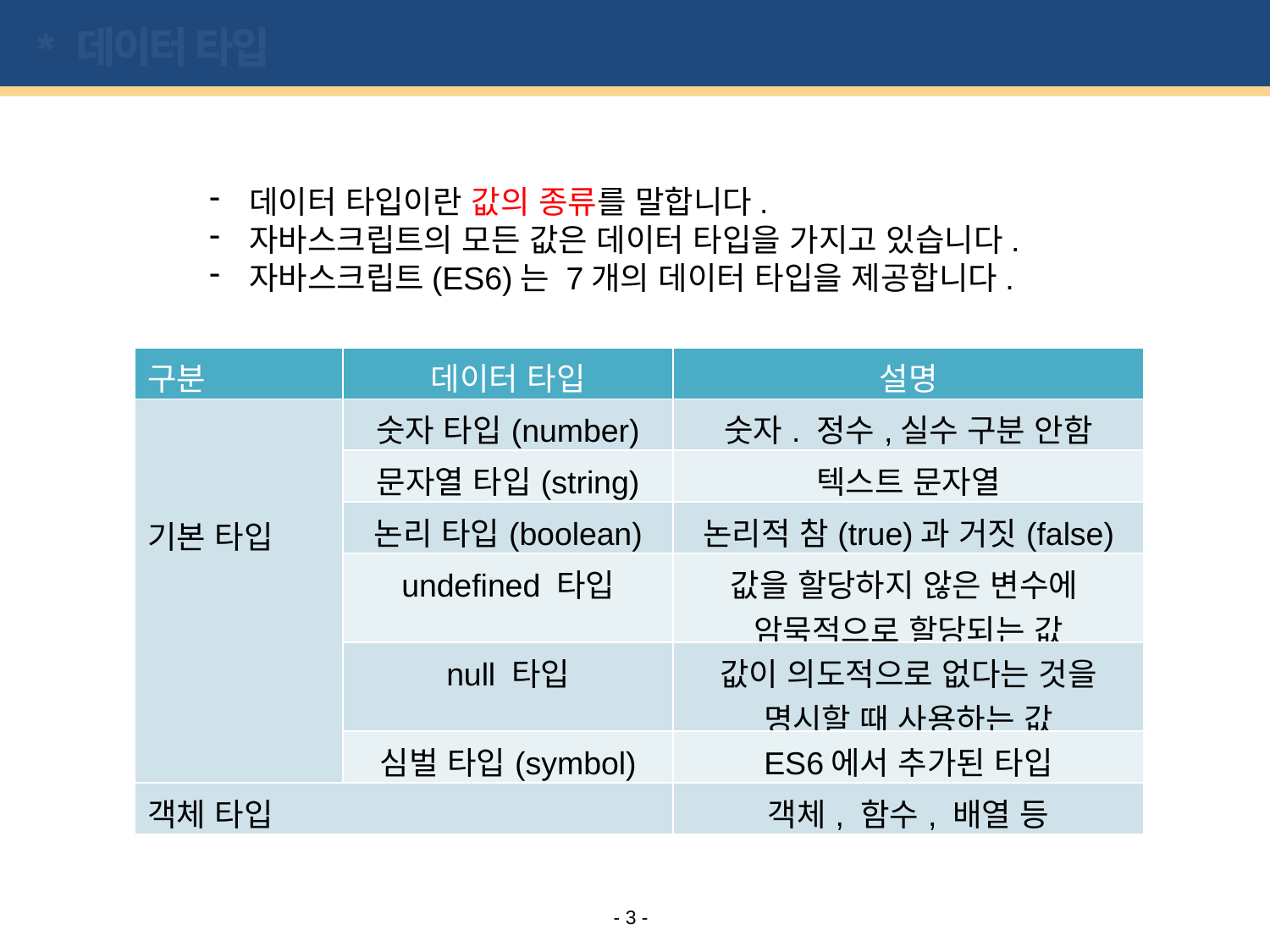

# * 데이터 타입
데이터 타입이란 값의 종류를 말합니다.
자바스크립트의 모든 값은 데이터 타입을 가지고 있습니다.
자바스크립트(ES6)는 7개의 데이터 타입을 제공합니다.

| 구분 | 데이터 타입 | 설명 |
| --- | --- | --- |
| 기본 타입 | 숫자 타입(number) | 숫자. 정수,실수 구분 안함 |
|  | 문자열 타입(string) | 텍스트 문자열 |
|  | 논리 타입(boolean) | 논리적 참(true)과 거짓(false) |
|  | undefined 타입 | 값을 할당하지 않은 변수에 암묵적으로 할당되는 값 |
|  | null 타입 | 값이 의도적으로 없다는 것을 명시할 때 사용하는 값 |
|  | 심벌 타입(symbol) | ES6에서 추가된 타입 |
| 객체 타입 |  | 객체, 함수, 배열 등 |